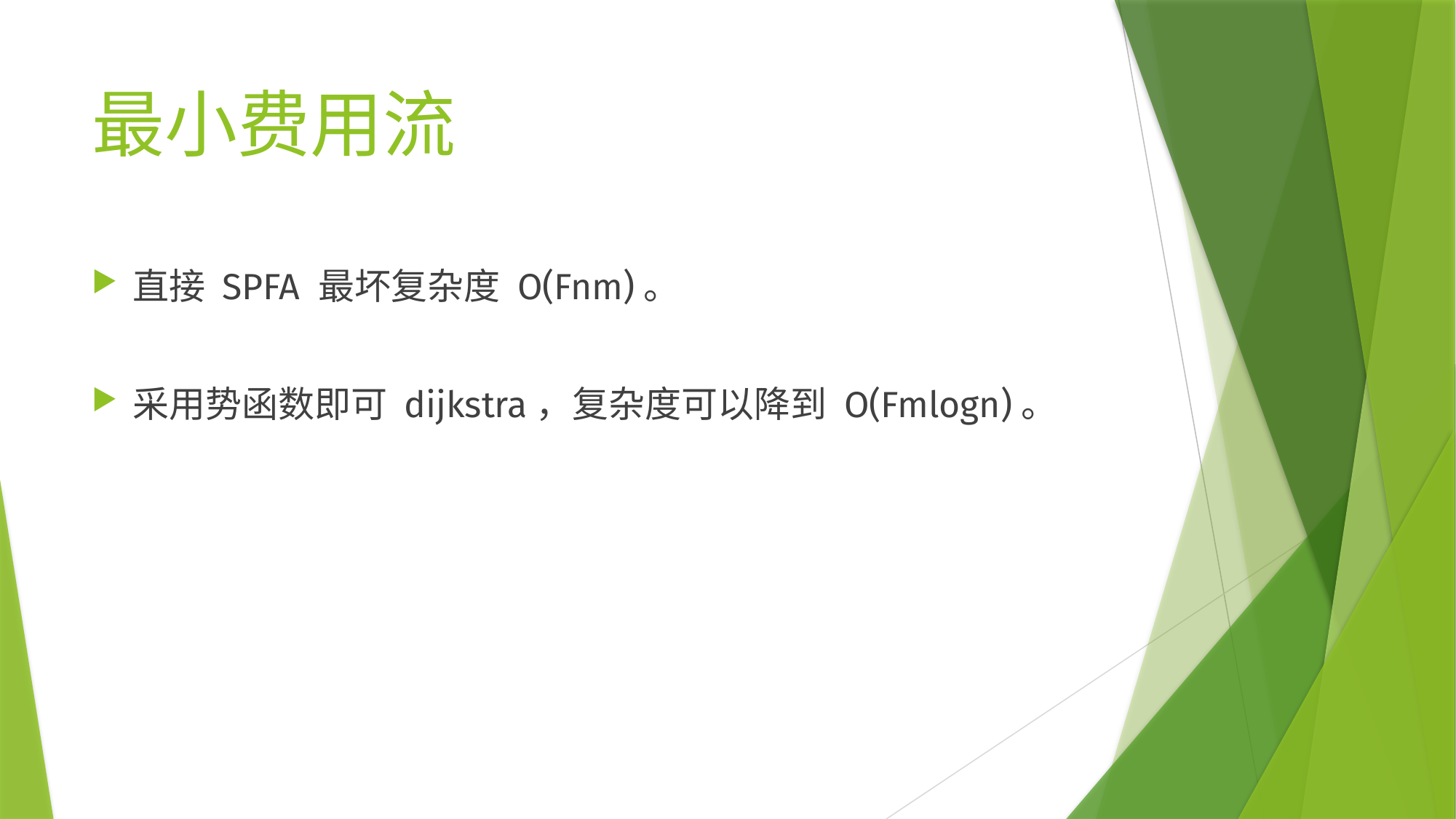

# 最小费用流
直接 SPFA 最坏复杂度 O(Fnm)。

采用势函数即可 dijkstra，复杂度可以降到 O(Fmlogn)。